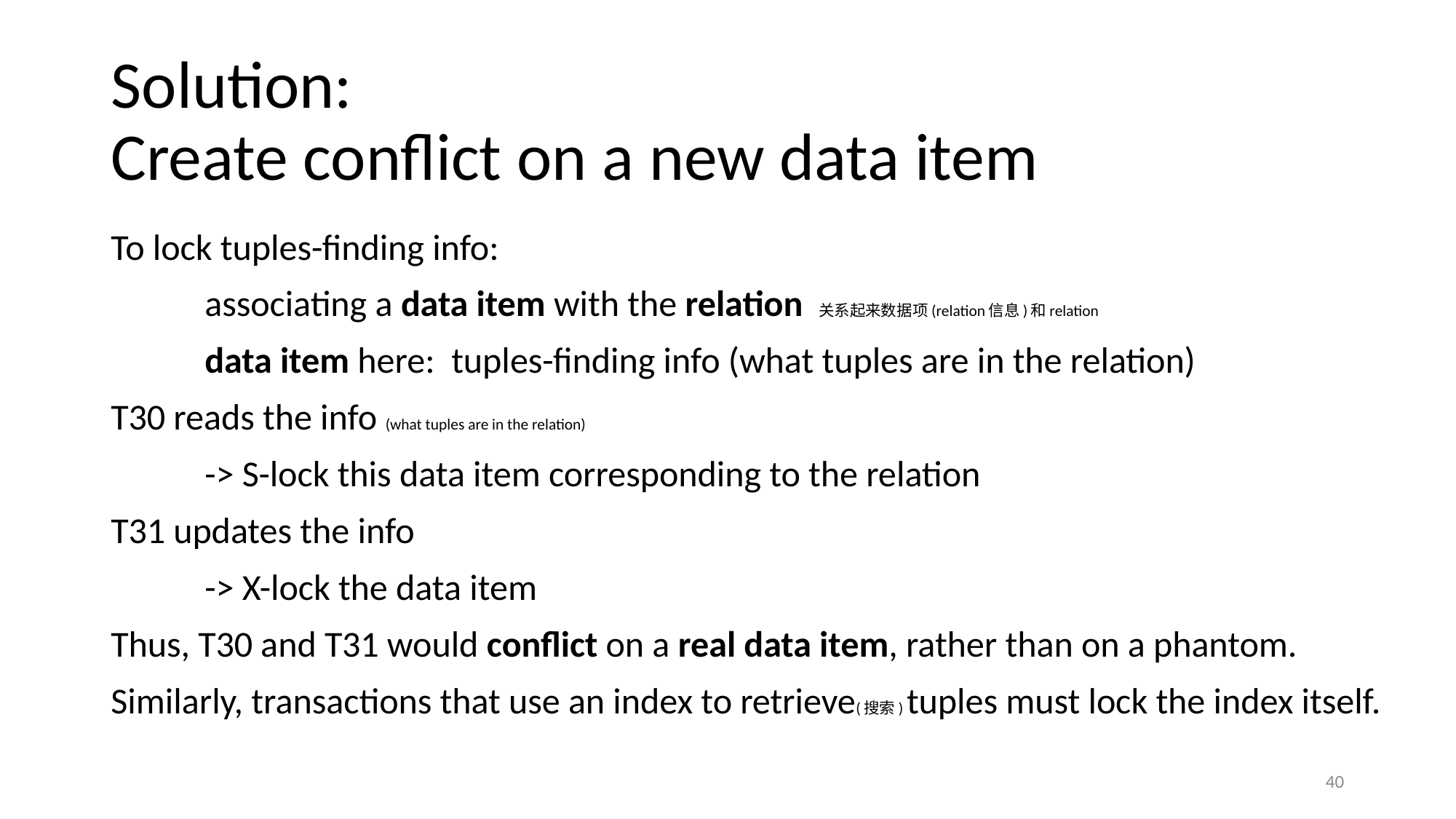

# Solution: Create conflict on a new data item
To lock tuples-finding info:
	associating a data item with the relation 关系起来数据项(relation信息)和relation
	data item here:  tuples-finding info (what tuples are in the relation)
T30 reads the info (what tuples are in the relation)
	-> S-lock this data item corresponding to the relation
T31 updates the info
	-> X-lock the data item
Thus, T30 and T31 would conflict on a real data item, rather than on a phantom.
Similarly, transactions that use an index to retrieve(搜索) tuples must lock the index itself.
40